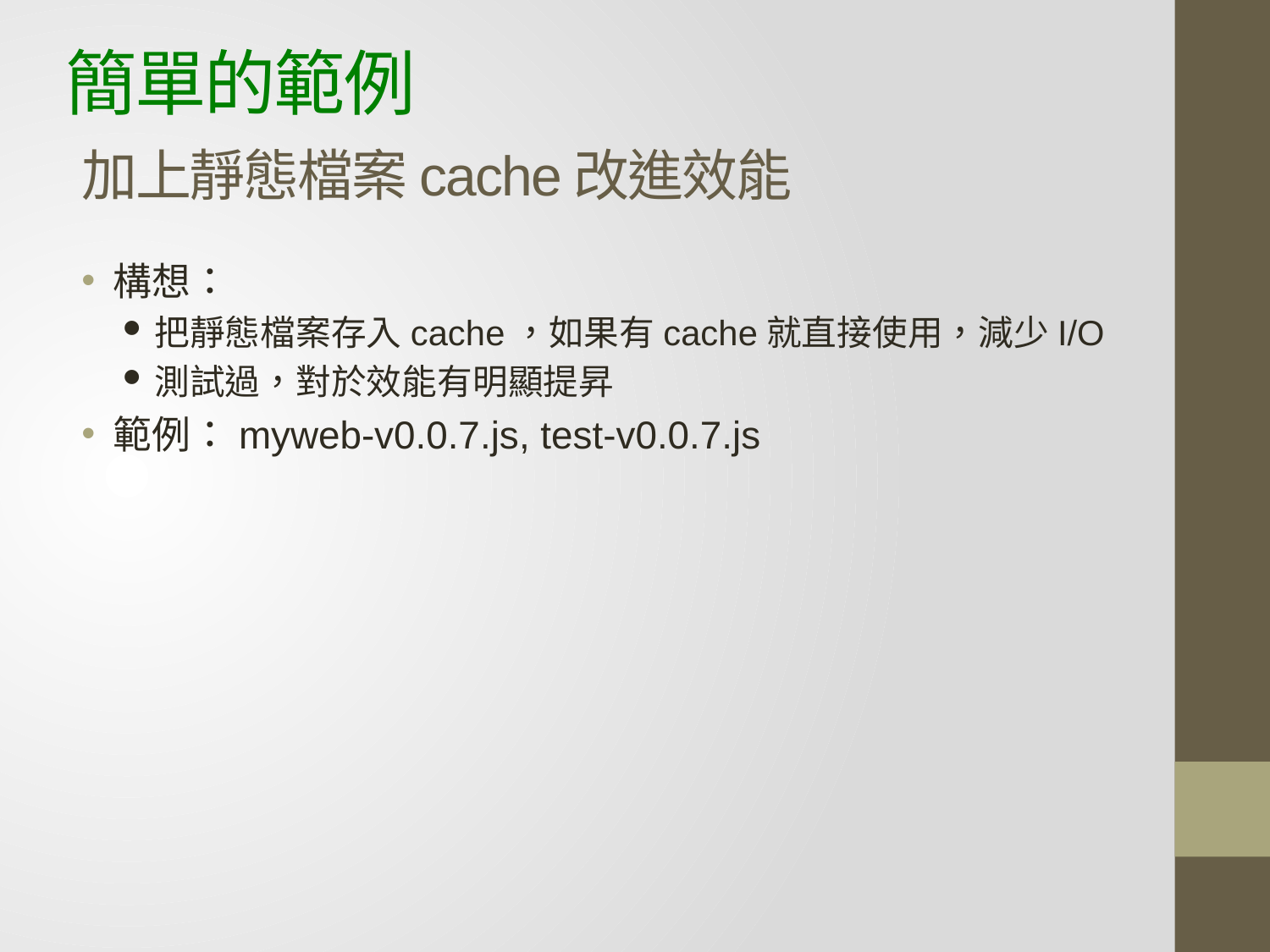

# 簡單的範例 加上靜態檔案cache改進效能

構想：
把靜態檔案存入cache，如果有cache就直接使用，減少I/O
測試過，對於效能有明顯提昇
範例：myweb-v0.0.7.js, test-v0.0.7.js